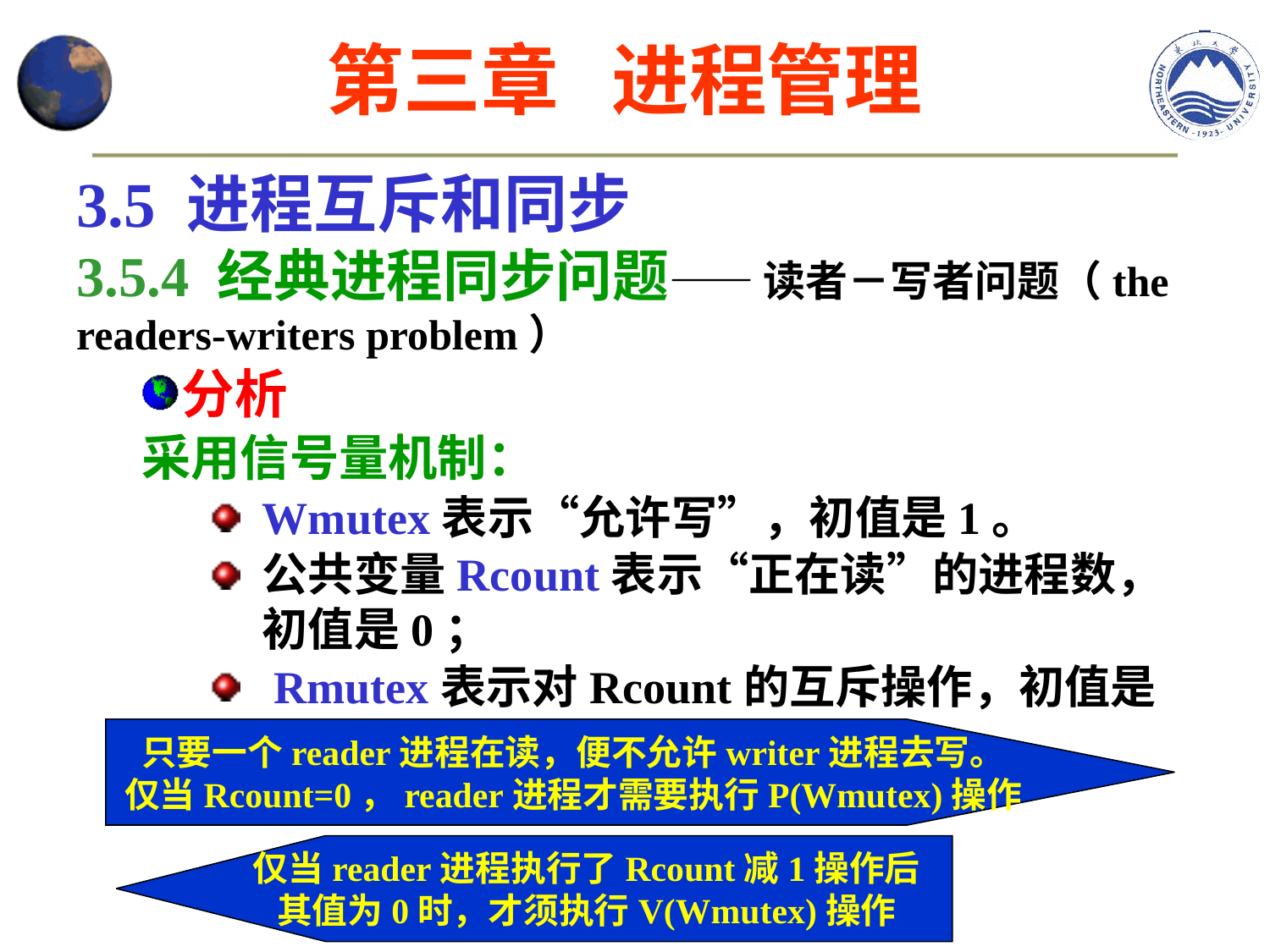

第三章   进程管理
3.5 进程互斥和同步
3.5.4 经典进程同步问题—— 读者－写者问题（the readers-writers problem）
分析
采用信号量机制：
Wmutex表示“允许写”，初值是1。
公共变量Rcount表示“正在读”的进程数，初值是0；
 Rmutex表示对Rcount的互斥操作，初值是1。
只要一个reader进程在读，便不允许writer进程去写。
仅当Rcount=0，reader进程才需要执行P(Wmutex)操作
仅当reader进程执行了Rcount减1操作后
其值为0时，才须执行V(Wmutex)操作